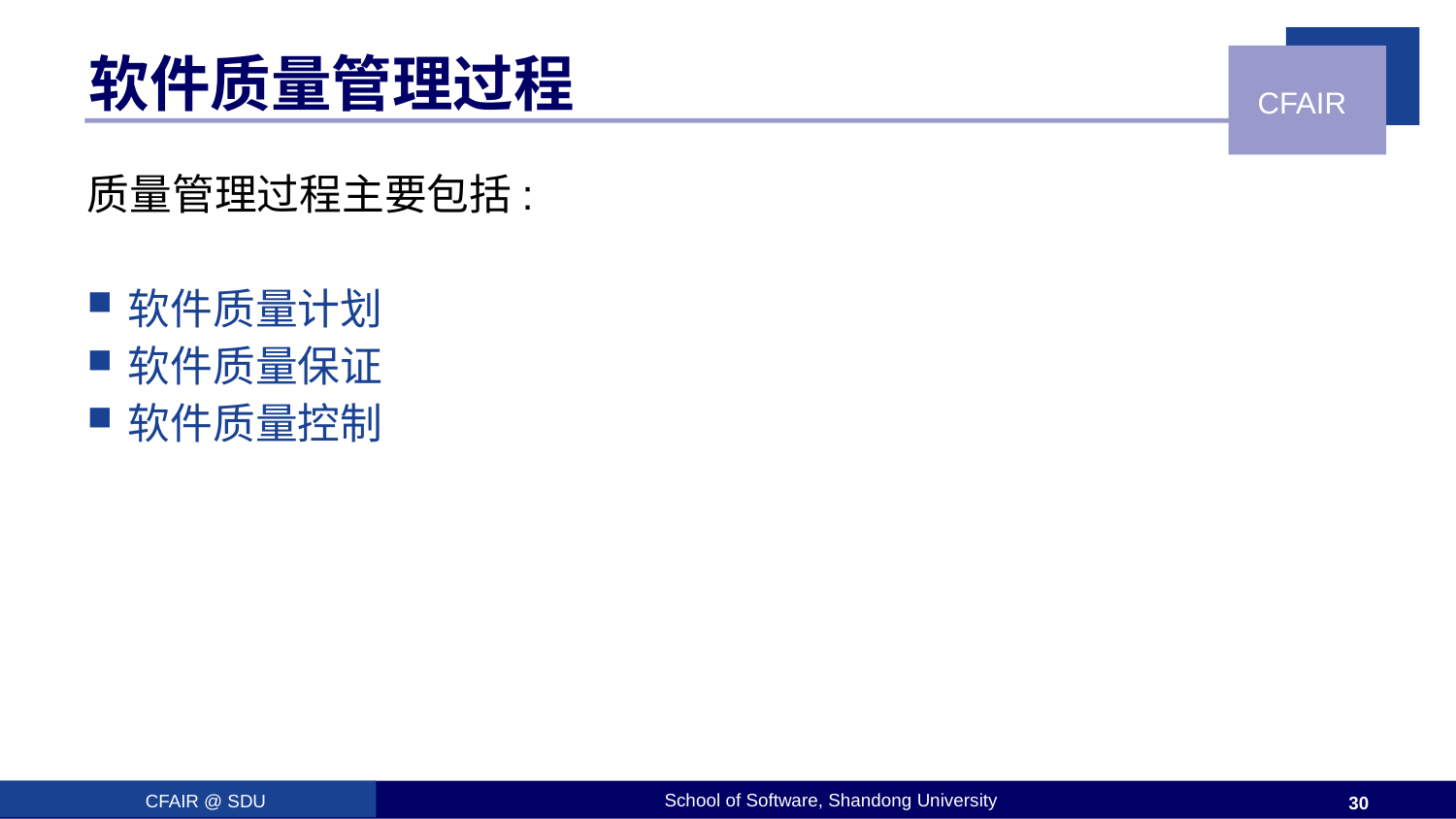

# 软件质量管理过程
质量管理过程主要包括:

软件质量计划
软件质量保证
软件质量控制